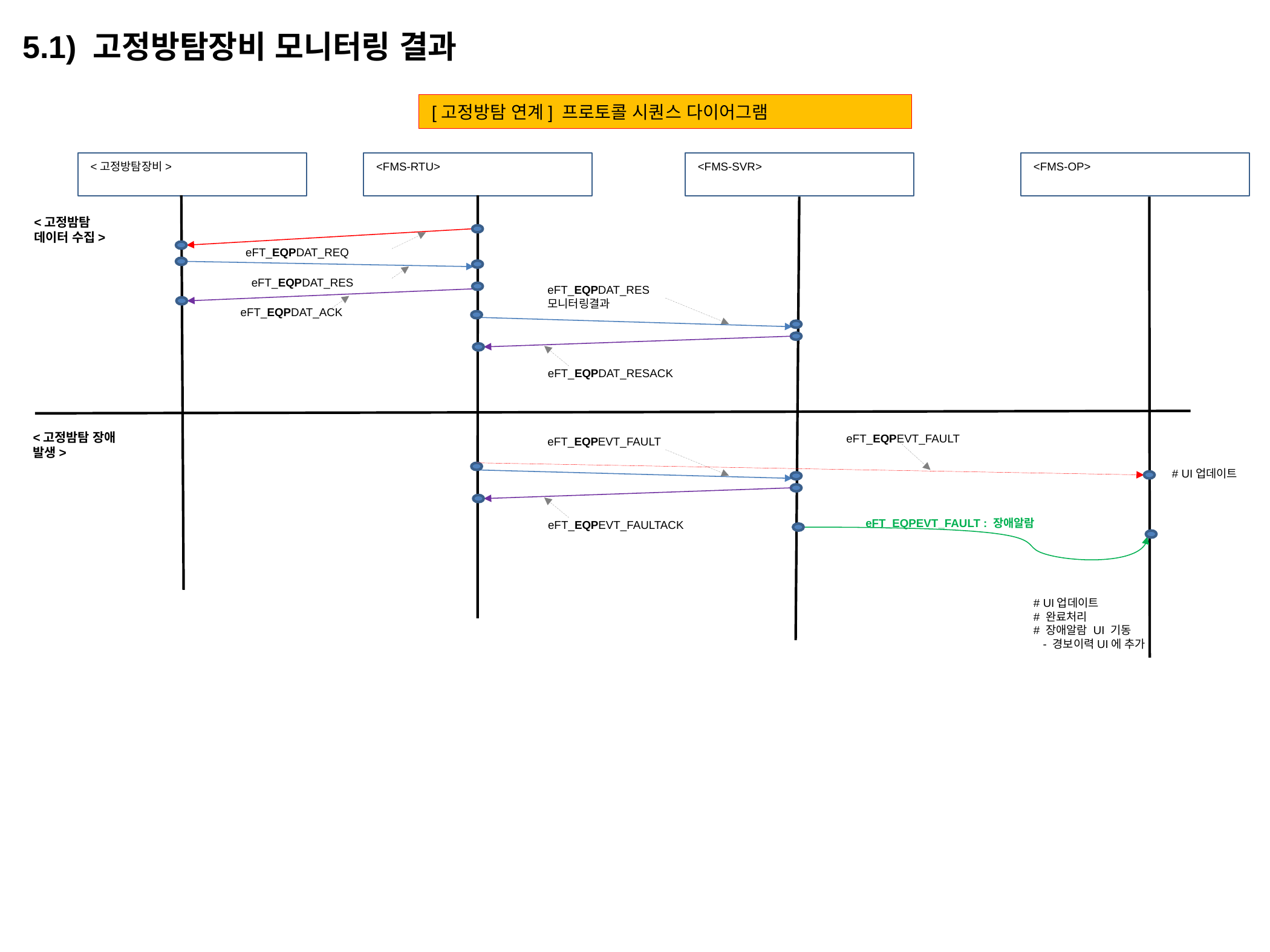

5.1) 고정방탐장비 모니터링 결과
[고정방탐 연계] 프로토콜 시퀀스 다이어그램
<고정방탐장비>
<FMS-RTU>
<FMS-OP>
<FMS-SVR>
<고정밤탐 데이터 수집>

eFT_EQPDAT_REQ

eFT_EQPDAT_RES
eFT_EQPDAT_RES
모니터링결과

eFT_EQPDAT_ACK

eFT_EQPDAT_RESACK
<고정밤탐 장애
발생>
eFT_EQPEVT_FAULT
eFT_EQPEVT_FAULT
# UI업데이트

eFT_EQPEVT_FAULTACK
eFT_EQPEVT_FAULT : 장애알람

# UI업데이트
# 완료처리
# 장애알람 UI 기동
   - 경보이력UI에 추가